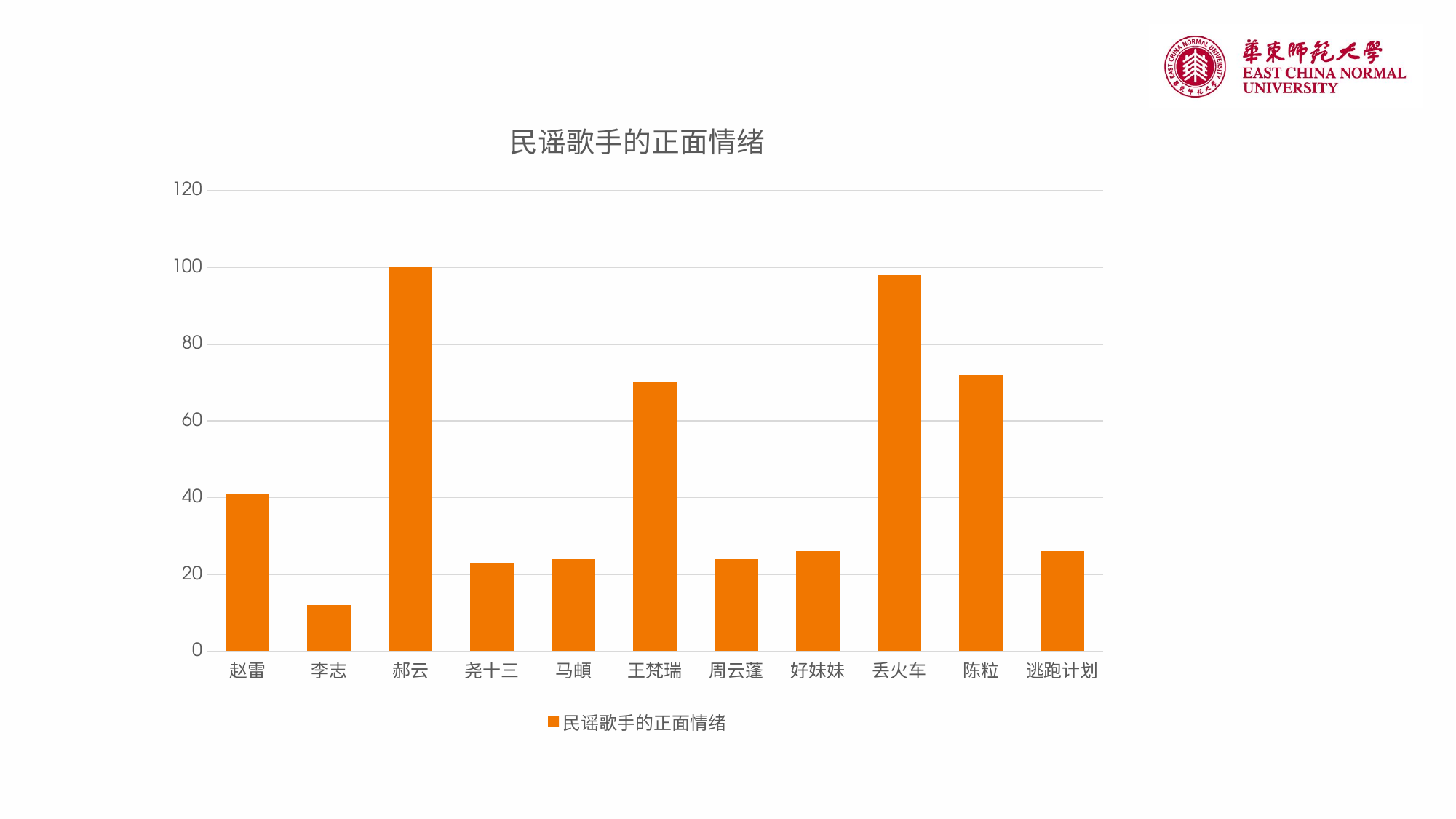

### Chart:

| Category | 民谣歌手的正面情绪 |
|---|---|
| 赵雷 | 41.0 |
| 李志 | 12.0 |
| 郝云 | 100.0 |
| 尧十三 | 23.0 |
| 马頔 | 24.0 |
| 王梵瑞 | 70.0 |
| 周云蓬 | 24.0 |
| 好妹妹 | 26.0 |
| 丢火车 | 98.0 |
| 陈粒 | 72.0 |
| 逃跑计划 | 26.0 |